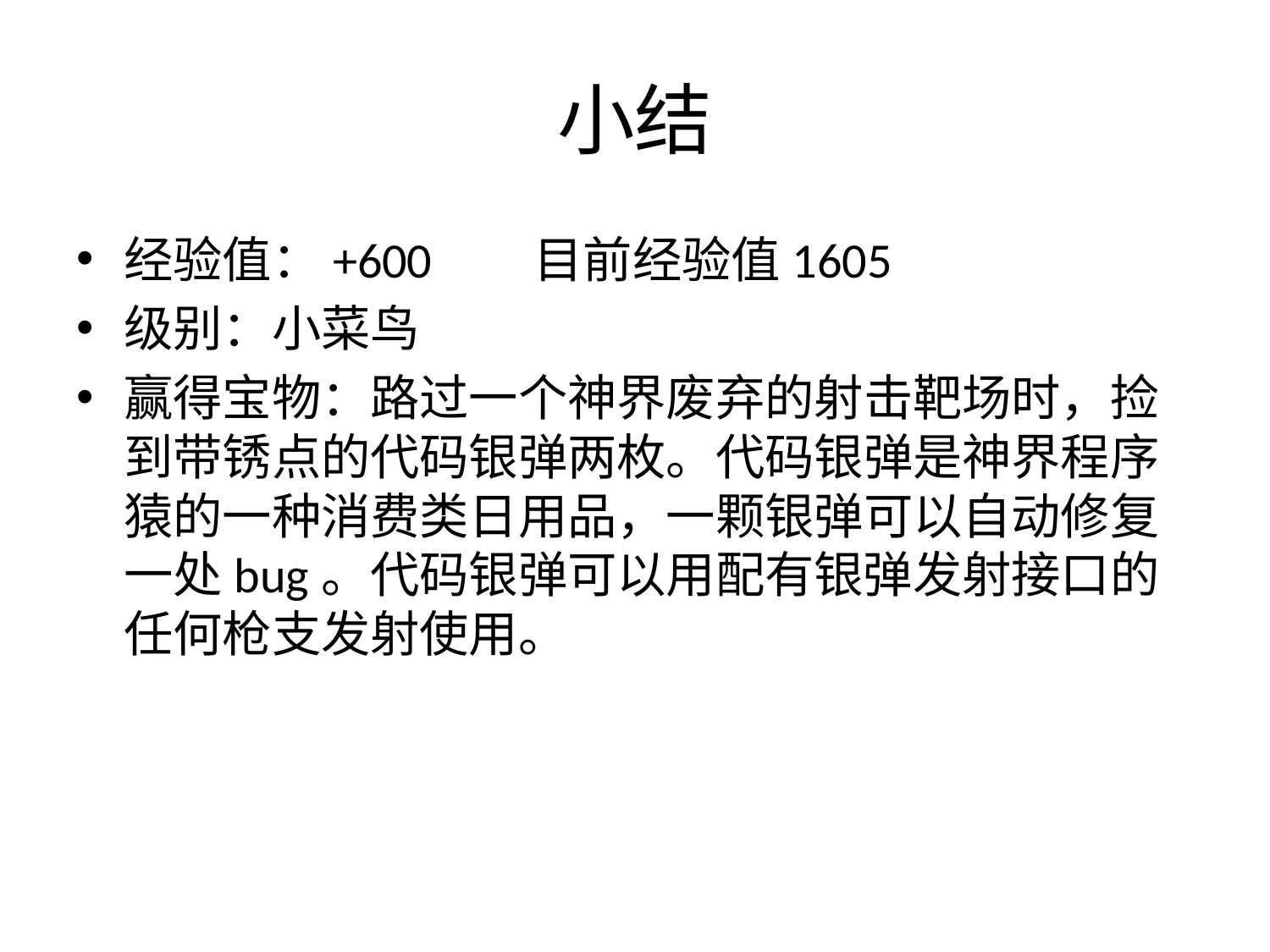

# 小结
经验值：+600        目前经验值1605
级别：小菜鸟
赢得宝物：路过一个神界废弃的射击靶场时，捡到带锈点的代码银弹两枚。代码银弹是神界程序猿的一种消费类日用品，一颗银弹可以自动修复一处bug。代码银弹可以用配有银弹发射接口的任何枪支发射使用。